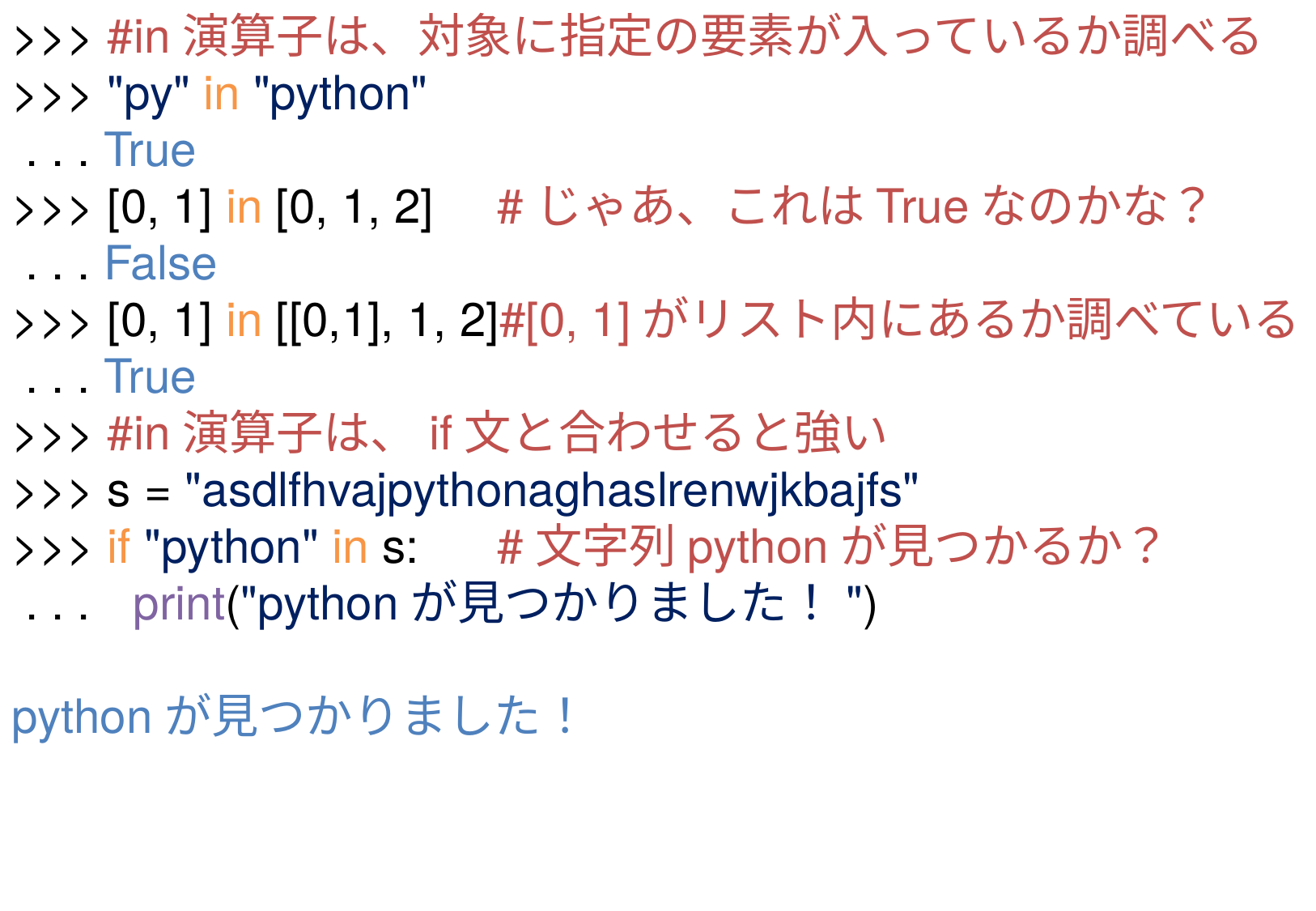

>>> #in演算子は、対象に指定の要素が入っているか調べる
>>> "py" in "python"
 . . . True
>>> [0, 1] in [0, 1, 2]	#じゃあ、これはTrueなのかな？
 . . . False
>>> [0, 1] in [[0,1], 1, 2]#[0, 1]がリスト内にあるか調べている
 . . . True
>>> #in演算子は、if文と合わせると強い
>>> s = "asdlfhvajpythonaghaslrenwjkbajfs"
>>> if "python" in s:	#文字列pythonが見つかるか？
 . . . 	print("pythonが見つかりました！")

pythonが見つかりました！